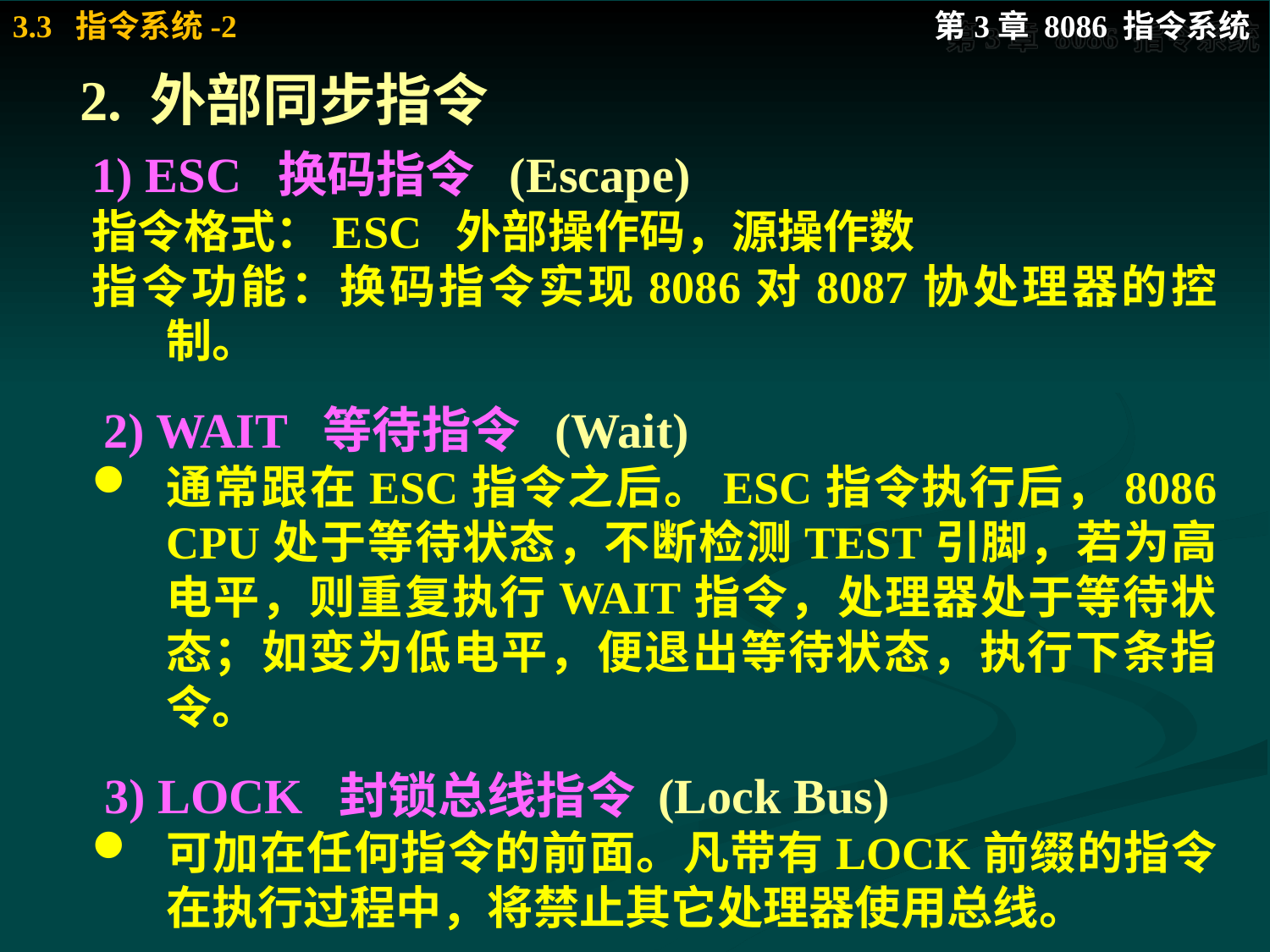

# 2. 外部同步指令
1) ESC  换码指令  (Escape)
指令格式：ESC  外部操作码，源操作数
指令功能：换码指令实现8086对8087协处理器的控制。
 2) WAIT  等待指令  (Wait)
通常跟在ESC指令之后。ESC指令执行后，8086 CPU处于等待状态，不断检测TEST引脚，若为高电平，则重复执行WAIT指令，处理器处于等待状态；如变为低电平，便退出等待状态，执行下条指令。
 3) LOCK  封锁总线指令 (Lock Bus)
可加在任何指令的前面。凡带有LOCK前缀的指令在执行过程中，将禁止其它处理器使用总线。